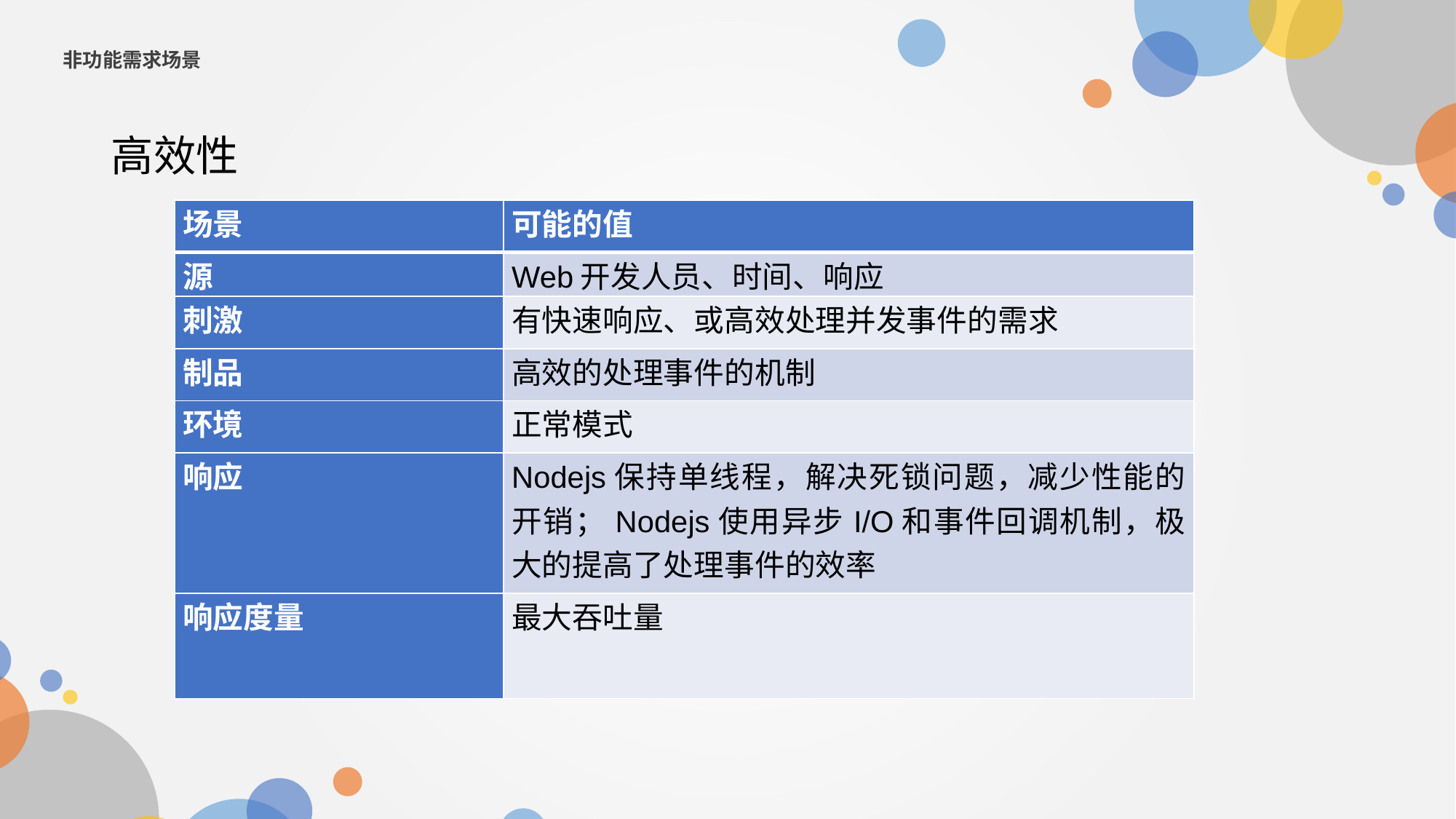

非功能需求场景
高效性
| 场景 | 可能的值 |
| --- | --- |
| 源 | Web开发人员、时间、响应 |
| 刺激 | 有快速响应、或高效处理并发事件的需求 |
| 制品 | 高效的处理事件的机制 |
| 环境 | 正常模式 |
| 响应 | Nodejs保持单线程，解决死锁问题，减少性能的开销；Nodejs使用异步I/O和事件回调机制，极大的提高了处理事件的效率 |
| 响应度量 | 最大吞吐量 |